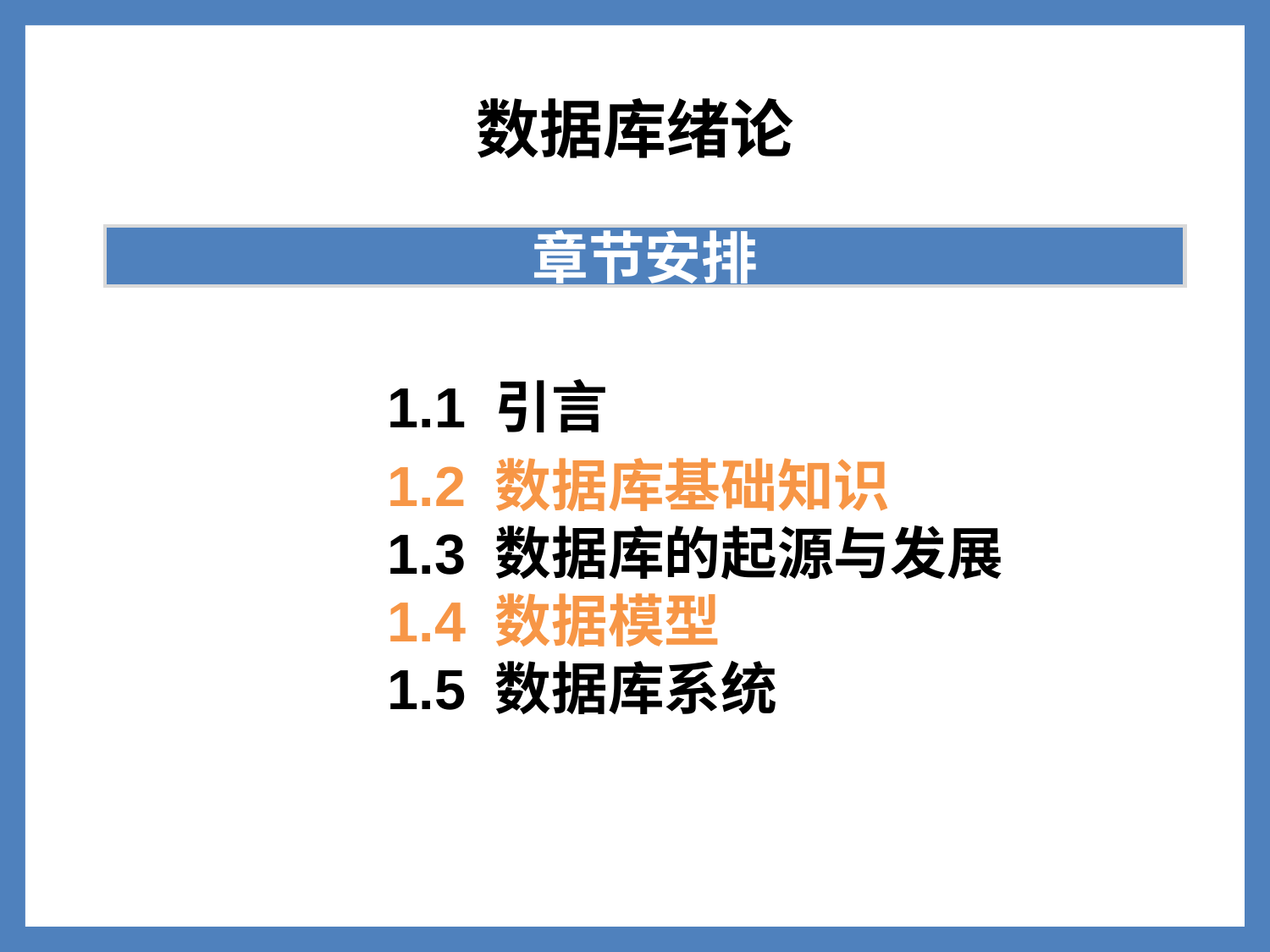

数据库绪论
章节安排

1.1 引言
1.2 数据库基础知识
1.3 数据库的起源与发展
1.4 数据模型
1.5 数据库系统